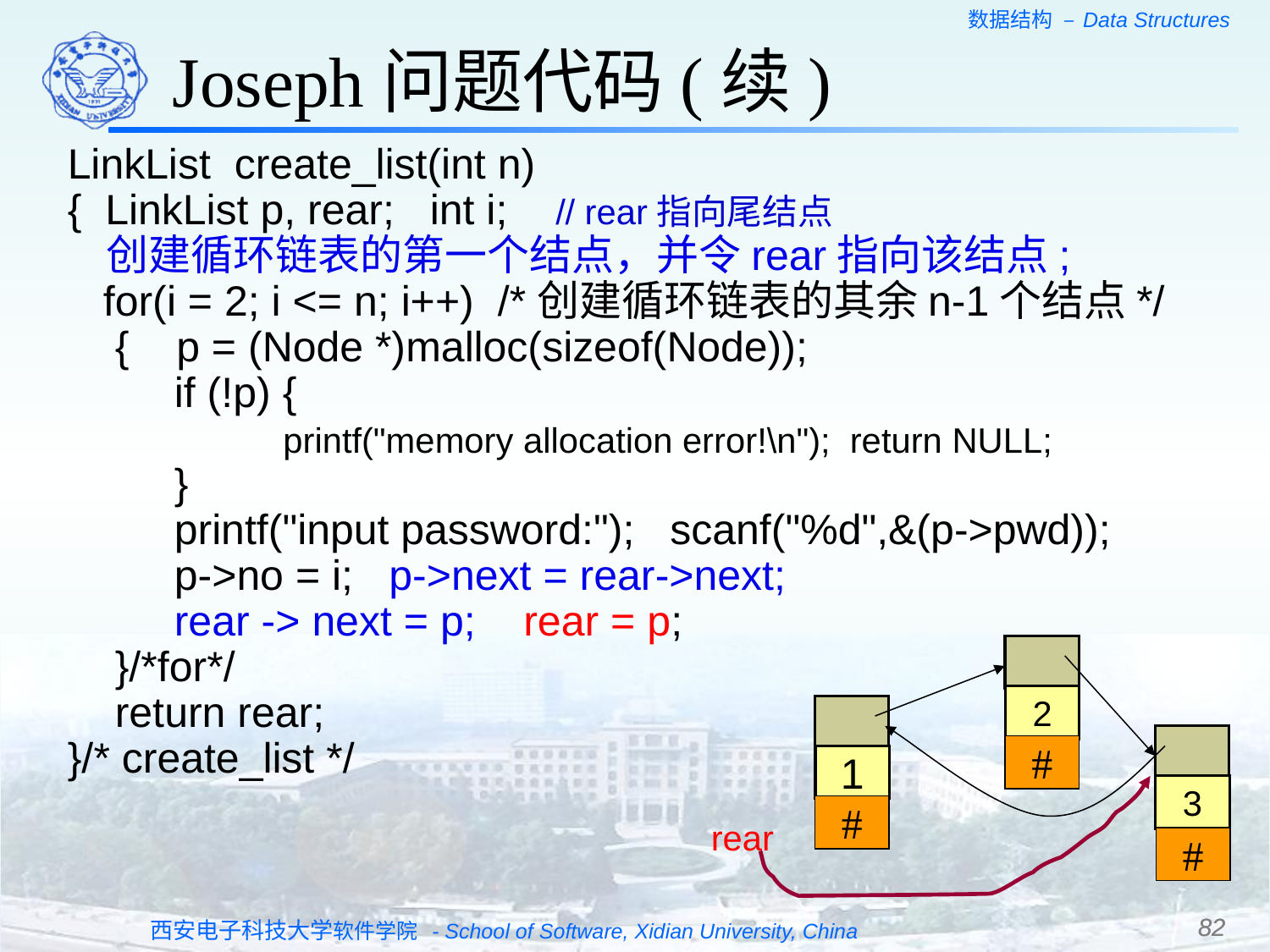

Joseph问题代码(续)
LinkList  create_list(int n)
{  LinkList p, rear;   int i;    // rear指向尾结点
   创建循环链表的第一个结点，并令rear指向该结点;
   for(i = 2; i <= n; i++)  /*创建循环链表的其余n-1个结点*/
    {    p = (Node *)malloc(sizeof(Node));
         if (!p) {
	        printf("memory allocation error!\n");  return NULL;
         }
         printf("input password:");   scanf("%d",&(p->pwd));
         p->no = i;   p->next = rear->next;
         rear -> next = p;    rear = p;
    }/*for*/
    return rear;
}/* create_list */

2
#

1
#

3
#

rear
82
82